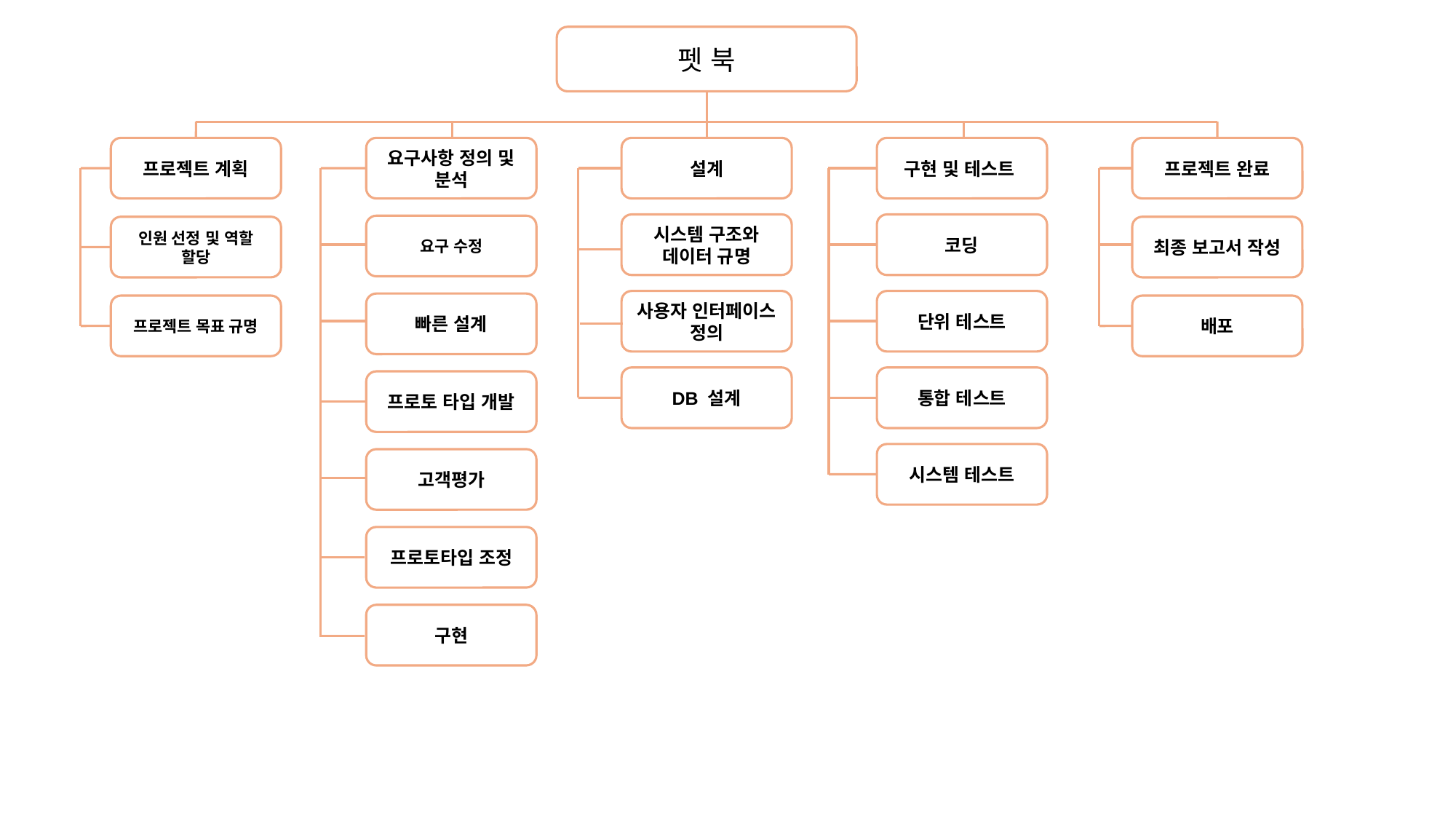

펫 북
프로젝트 계획
설계
구현 및 테스트
프로젝트 완료
요구사항 정의 및 분석
시스템 구조와 데이터 규명
코딩
요구 수정
인원 선정 및 역할 할당
최종 보고서 작성
사용자 인터페이스 정의
단위 테스트
빠른 설계
프로젝트 목표 규명
배포
DB 설계
통합 테스트
프로토 타입 개발
시스템 테스트
고객평가
프로토타입 조정
구현